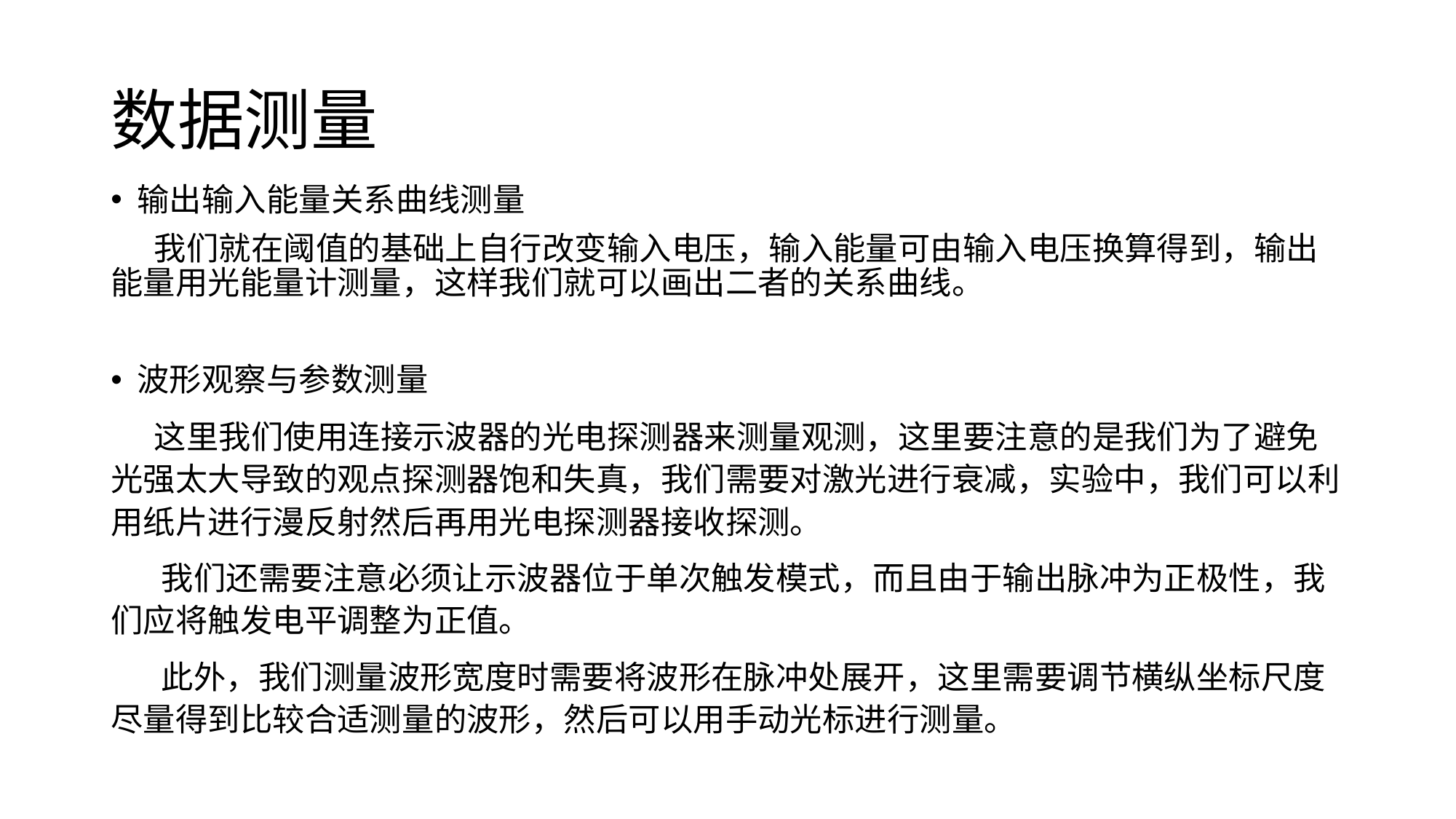

# 数据测量
输出输入能量关系曲线测量
     我们就在阈值的基础上自行改变输入电压，输入能量可由输入电压换算得到，输出能量用光能量计测量，这样我们就可以画出二者的关系曲线。

波形观察与参数测量
     这里我们使用连接示波器的光电探测器来测量观测，这里要注意的是我们为了避免光强太大导致的观点探测器饱和失真，我们需要对激光进行衰减，实验中，我们可以利用纸片进行漫反射然后再用光电探测器接收探测。
      我们还需要注意必须让示波器位于单次触发模式，而且由于输出脉冲为正极性，我们应将触发电平调整为正值。
      此外，我们测量波形宽度时需要将波形在脉冲处展开，这里需要调节横纵坐标尺度尽量得到比较合适测量的波形，然后可以用手动光标进行测量。